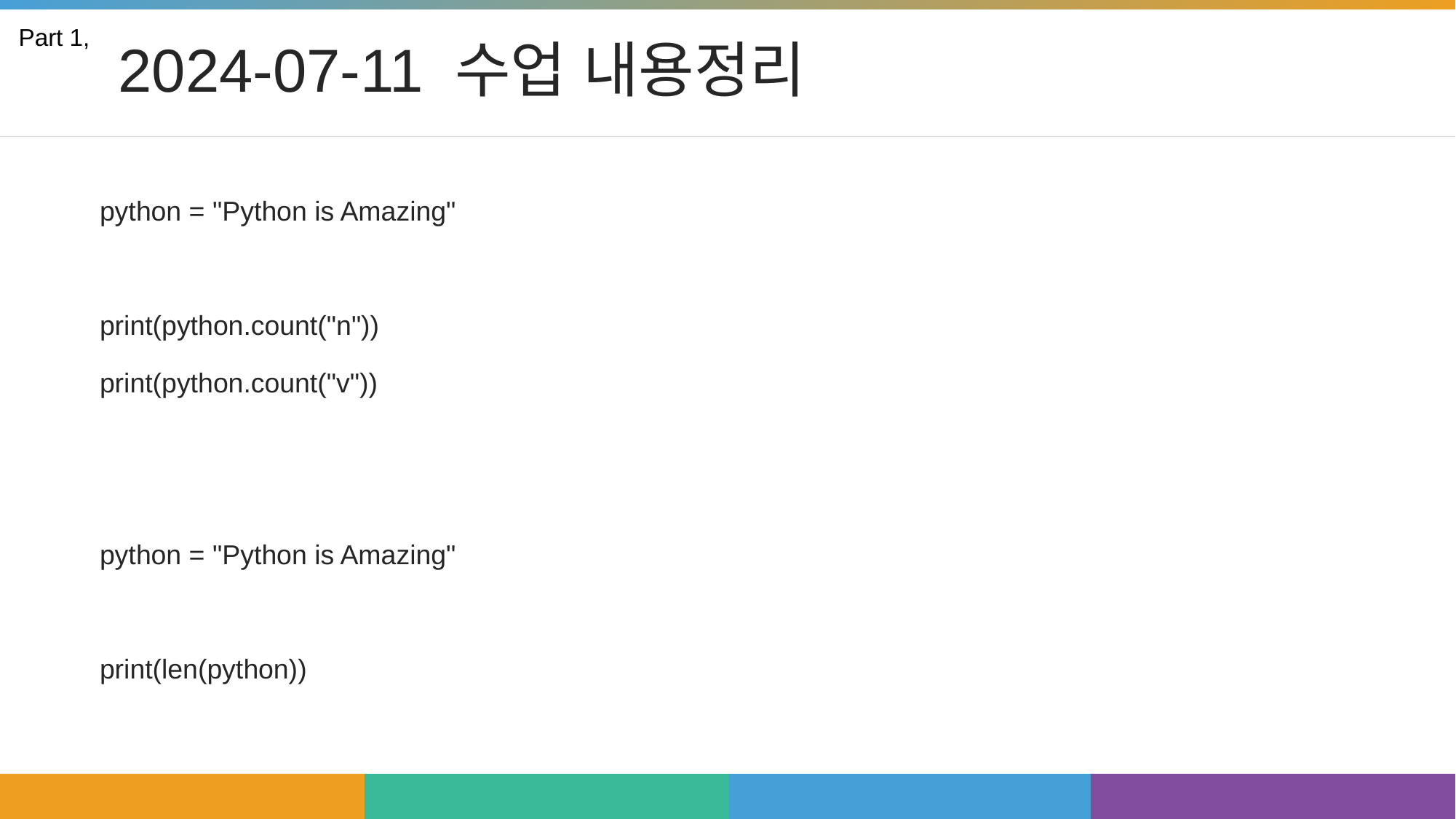

# 2024-07-11 수업 내용정리
Part 1,
python = "Python is Amazing"

print(python.count("n"))
print(python.count("v"))

python = "Python is Amazing"

print(len(python))